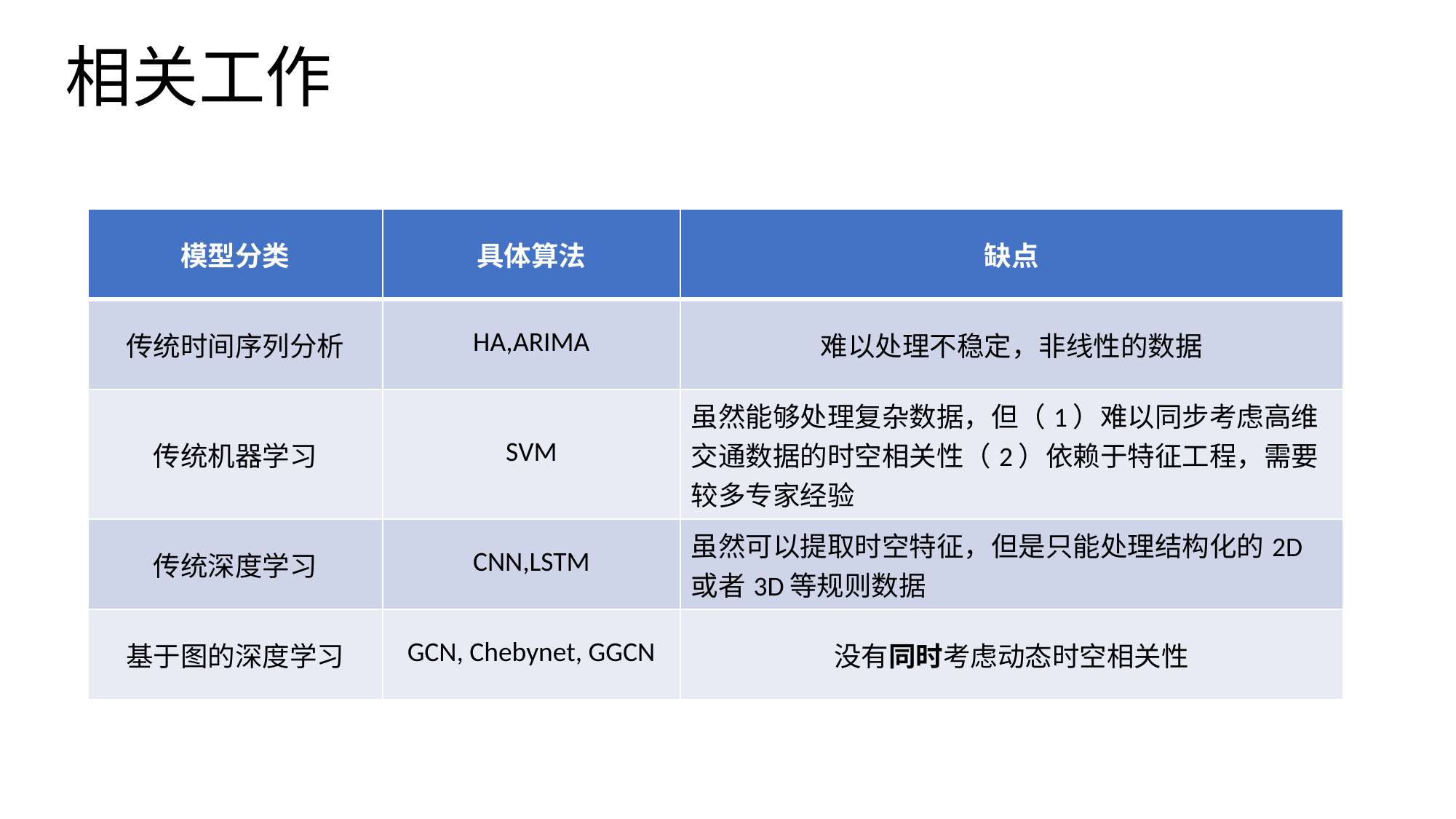

# 相关工作
| 模型分类 | 具体算法 | 缺点 |
| --- | --- | --- |
| 传统时间序列分析 | HA,ARIMA | 难以处理不稳定，非线性的数据 |
| 传统机器学习 | SVM | 虽然能够处理复杂数据，但（1）难以同步考虑高维交通数据的时空相关性（2）依赖于特征工程，需要较多专家经验 |
| 传统深度学习 | CNN,LSTM | 虽然可以提取时空特征，但是只能处理结构化的2D或者3D等规则数据 |
| 基于图的深度学习 | GCN, Chebynet, GGCN | 没有同时考虑动态时空相关性 |